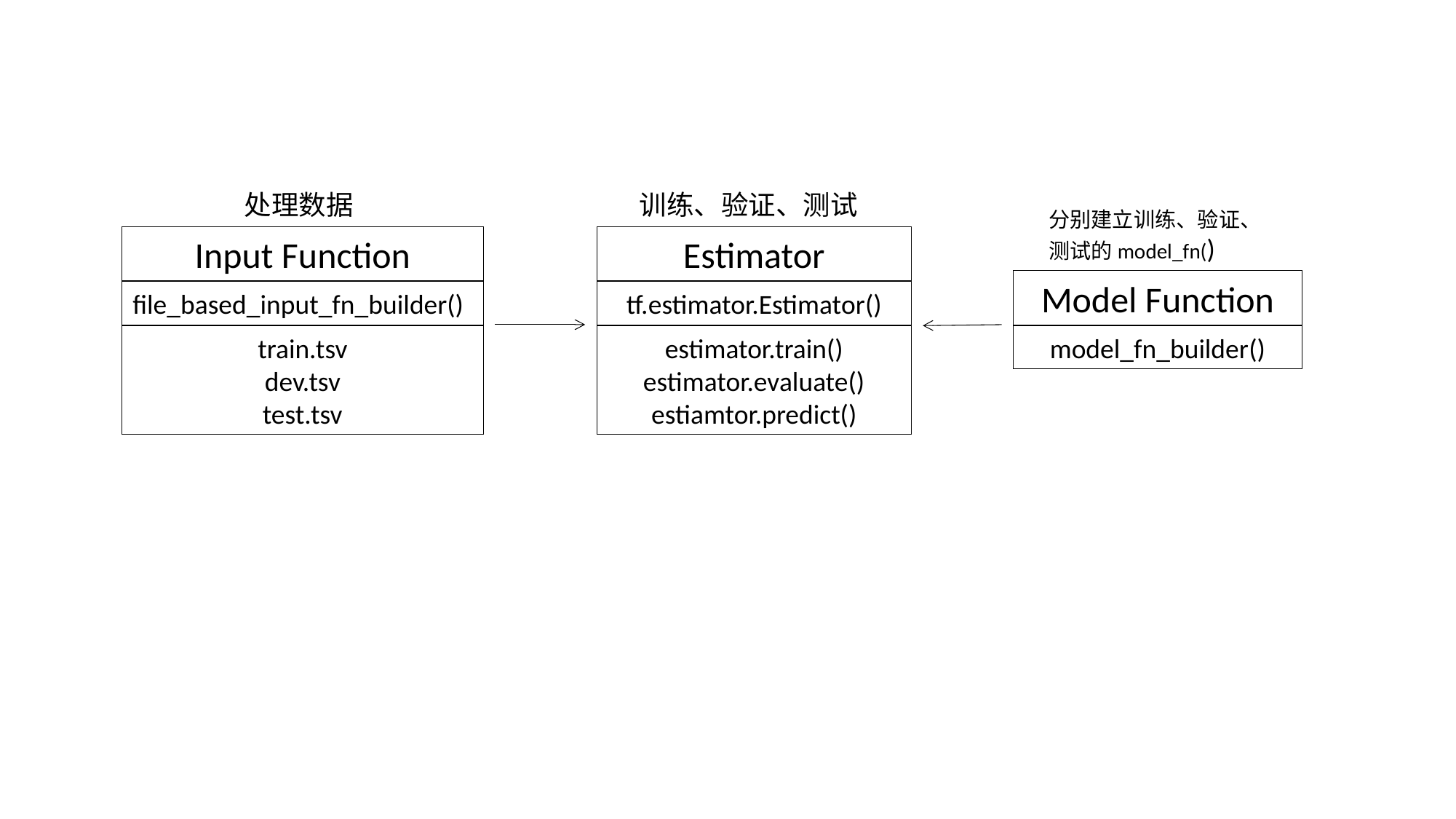

处理数据
训练、验证、测试
分别建立训练、验证、测试的model_fn()
Input Function
file_based_input_fn_builder()
train.tsv
dev.tsv
test.tsv
Estimator
tf.estimator.Estimator()
estimator.train()
estimator.evaluate()
estiamtor.predict()
Model Function
model_fn_builder()